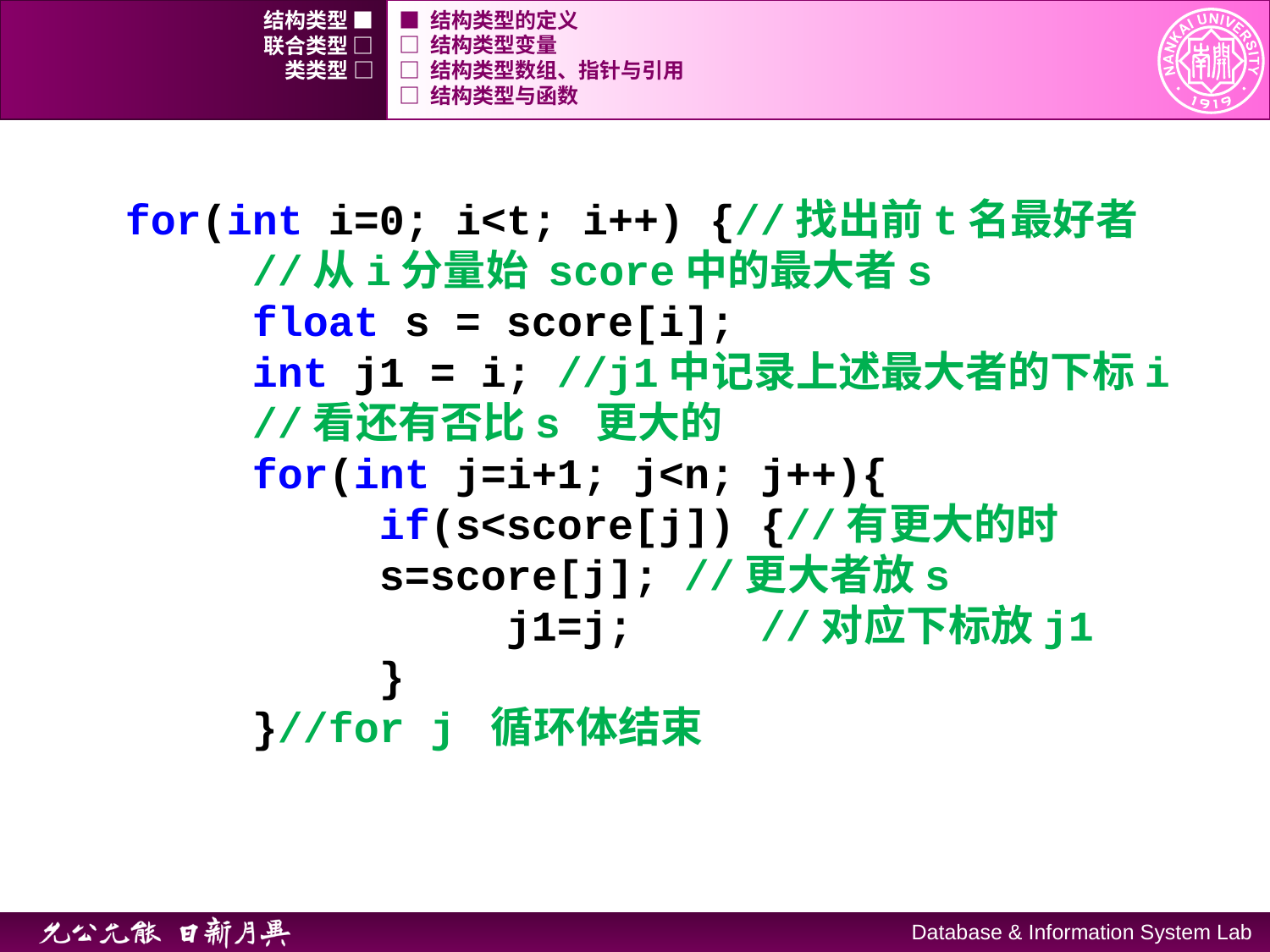

结构类型 ■
■ 结构类型的定义
联合类型 □
□ 结构类型变量
类类型 □
□ 结构类型数组、指针与引用

□ 结构类型与函数
	for(int i=0; i<t; i++) {//找出前t名最好者
		//从i分量始 score中的最大者s
		float s = score[i];
		int j1 = i; //j1中记录上述最大者的下标i
		//看还有否比s 更大的
		for(int j=i+1; j<n; j++){
  		if(s<score[j]) {//有更大的时
	    		s=score[j]; //更大者放s
	   			j1=j; 	//对应下标放j1
    		}
 	 	}//for j 循环体结束